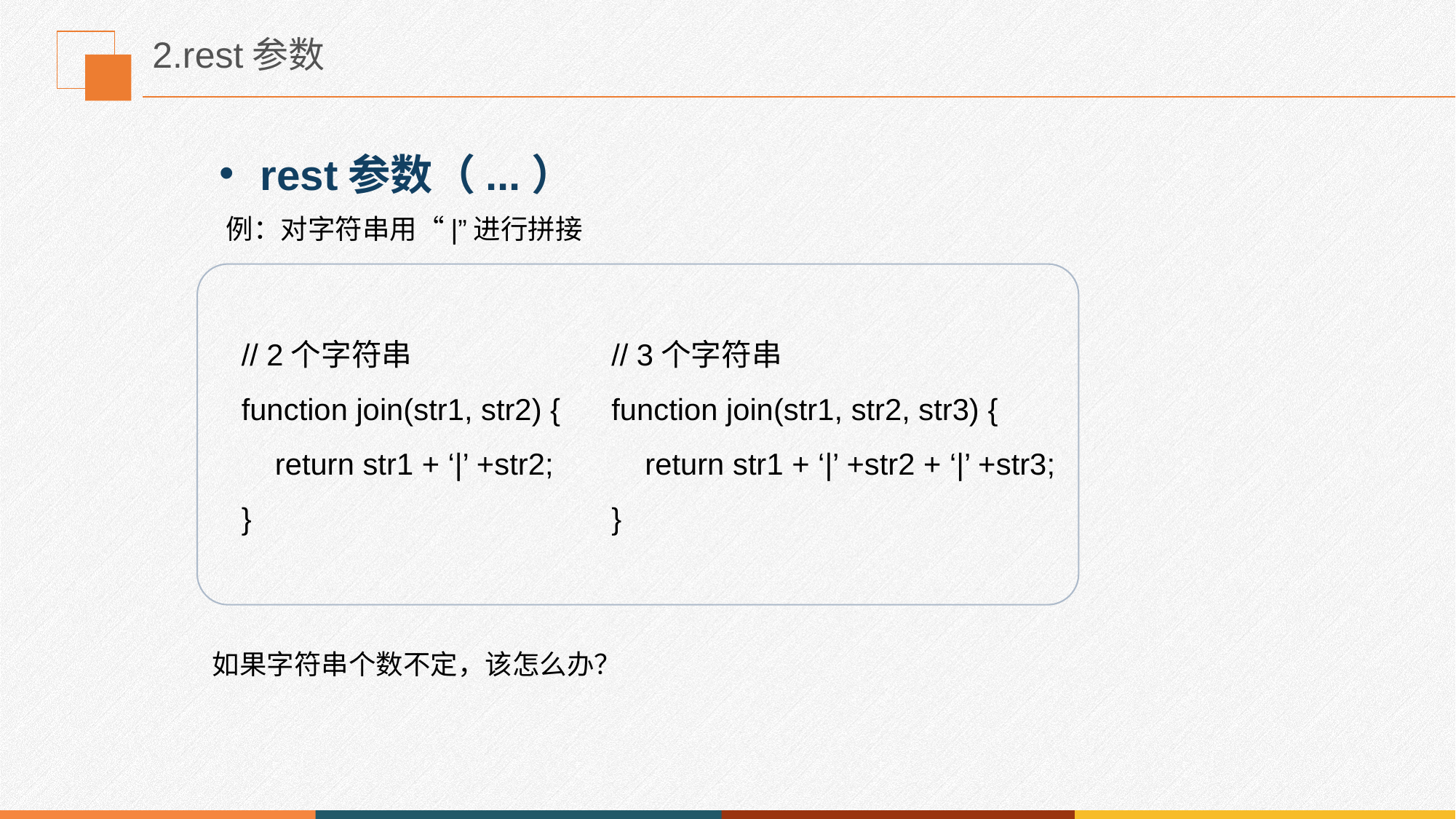

# 2.rest参数
rest参数（...）
例：对字符串用“|”进行拼接

// 2个字符串
function join(str1, str2) {
    return str1 + ‘|’ +str2;
}
// 3个字符串
function join(str1, str2, str3) {
    return str1 + ‘|’ +str2 + ‘|’ +str3;
}
如果字符串个数不定，该怎么办？